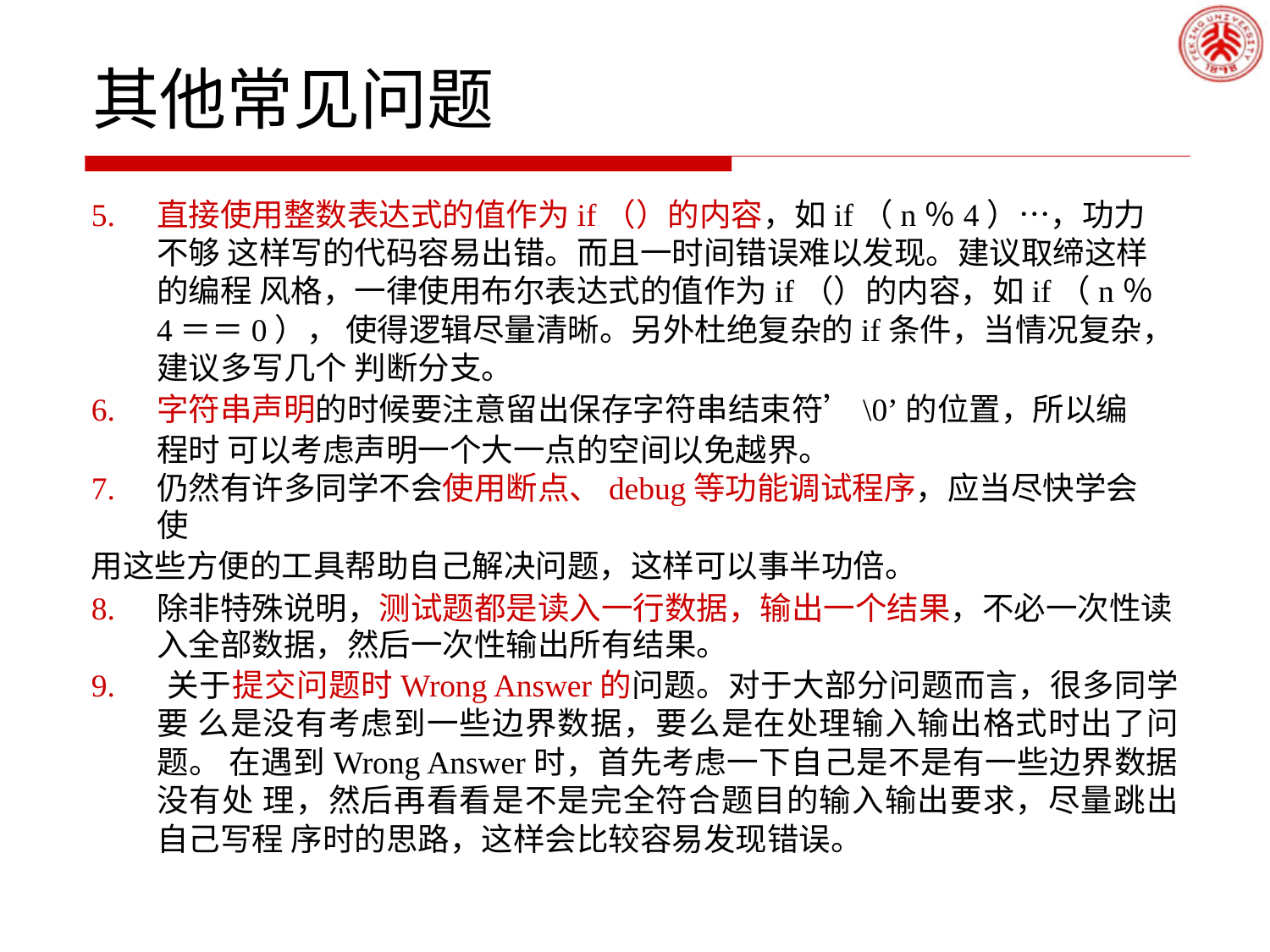

# 其他常见问题
5.	直接使用整数表达式的值作为if（）的内容，如if（n％4）…，功力不够 这样写的代码容易出错。而且一时间错误难以发现。建议取缔这样的编程 风格，一律使用布尔表达式的值作为if（）的内容，如if（n％4＝＝0）， 使得逻辑尽量清晰。另外杜绝复杂的if条件，当情况复杂，建议多写几个 判断分支。
6.	字符串声明的时候要注意留出保存字符串结束符’\0’的位置，所以编程时 可以考虑声明一个大一点的空间以免越界。
7.	仍然有许多同学不会使用断点、debug等功能调试程序，应当尽快学会使
用这些方便的工具帮助自己解决问题，这样可以事半功倍。
8.	除非特殊说明，测试题都是读入一行数据，输出一个结果，不必一次性读 入全部数据，然后一次性输出所有结果。
9.     关于提交问题时Wrong Answer的问题。对于大部分问题而言，很多同学要 么是没有考虑到一些边界数据，要么是在处理输入输出格式时出了问题。 在遇到Wrong Answer时，首先考虑一下自己是不是有一些边界数据没有处 理，然后再看看是不是完全符合题目的输入输出要求，尽量跳出自己写程 序时的思路，这样会比较容易发现错误。